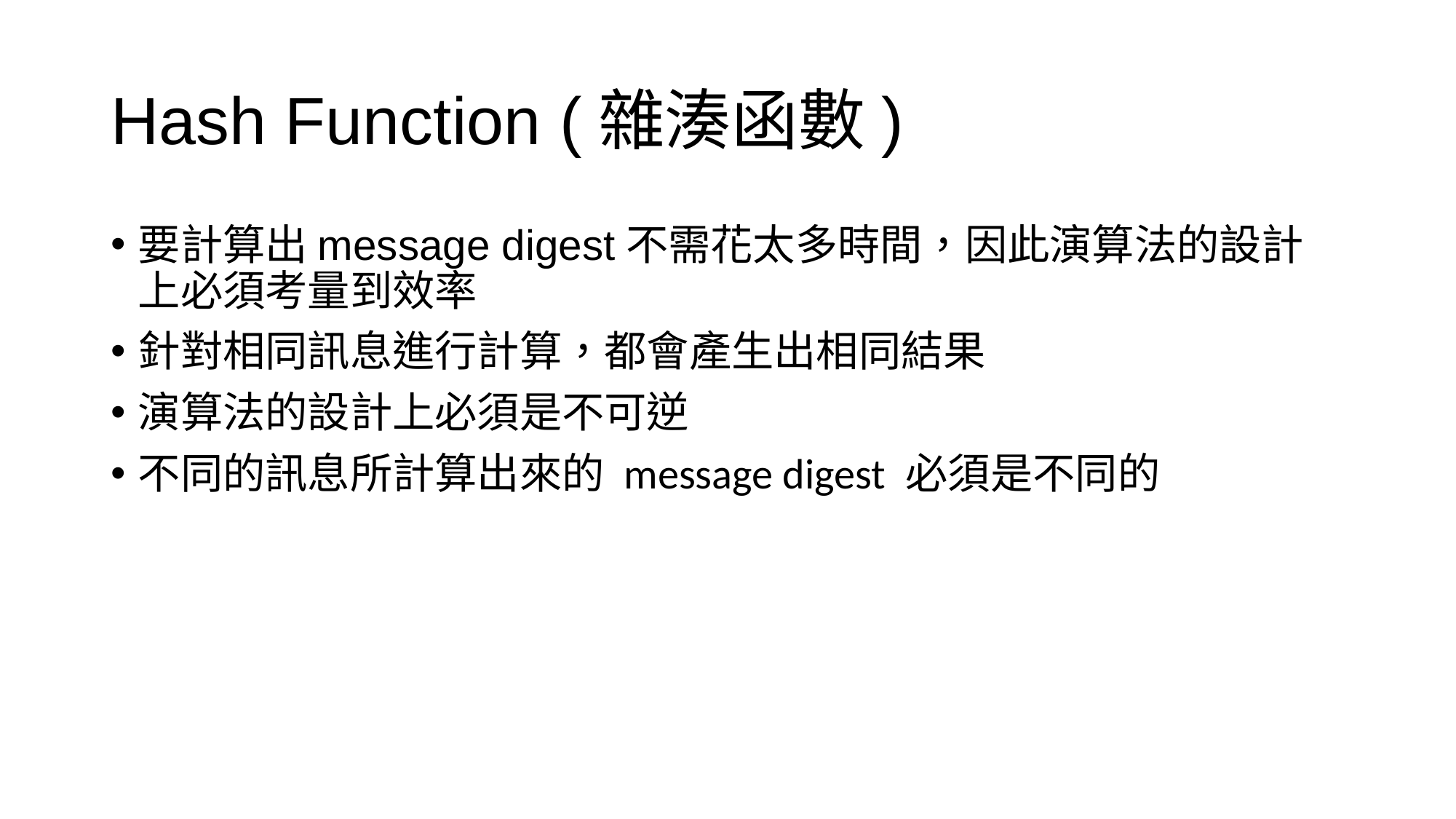

# Hash Function (雜湊函數)
要計算出message digest不需花太多時間，因此演算法的設計上必須考量到效率
針對相同訊息進行計算，都會產生出相同結果
演算法的設計上必須是不可逆
不同的訊息所計算出來的 message digest 必須是不同的